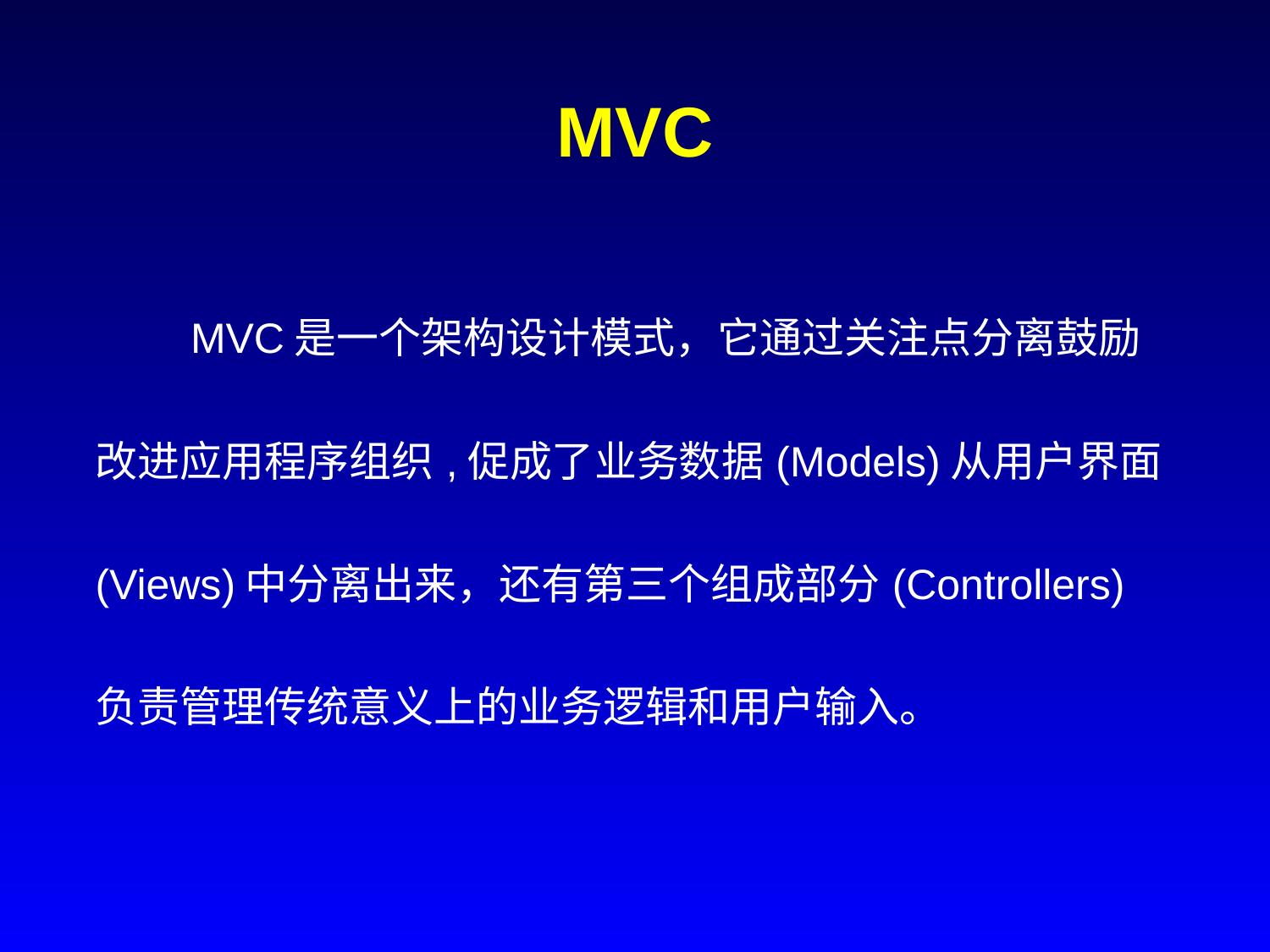

MVC
MVC是一个架构设计模式，它通过关注点分离鼓励改进应用程序组织,促成了业务数据(Models)从用户界面(Views)中分离出来，还有第三个组成部分(Controllers)负责管理传统意义上的业务逻辑和用户输入。